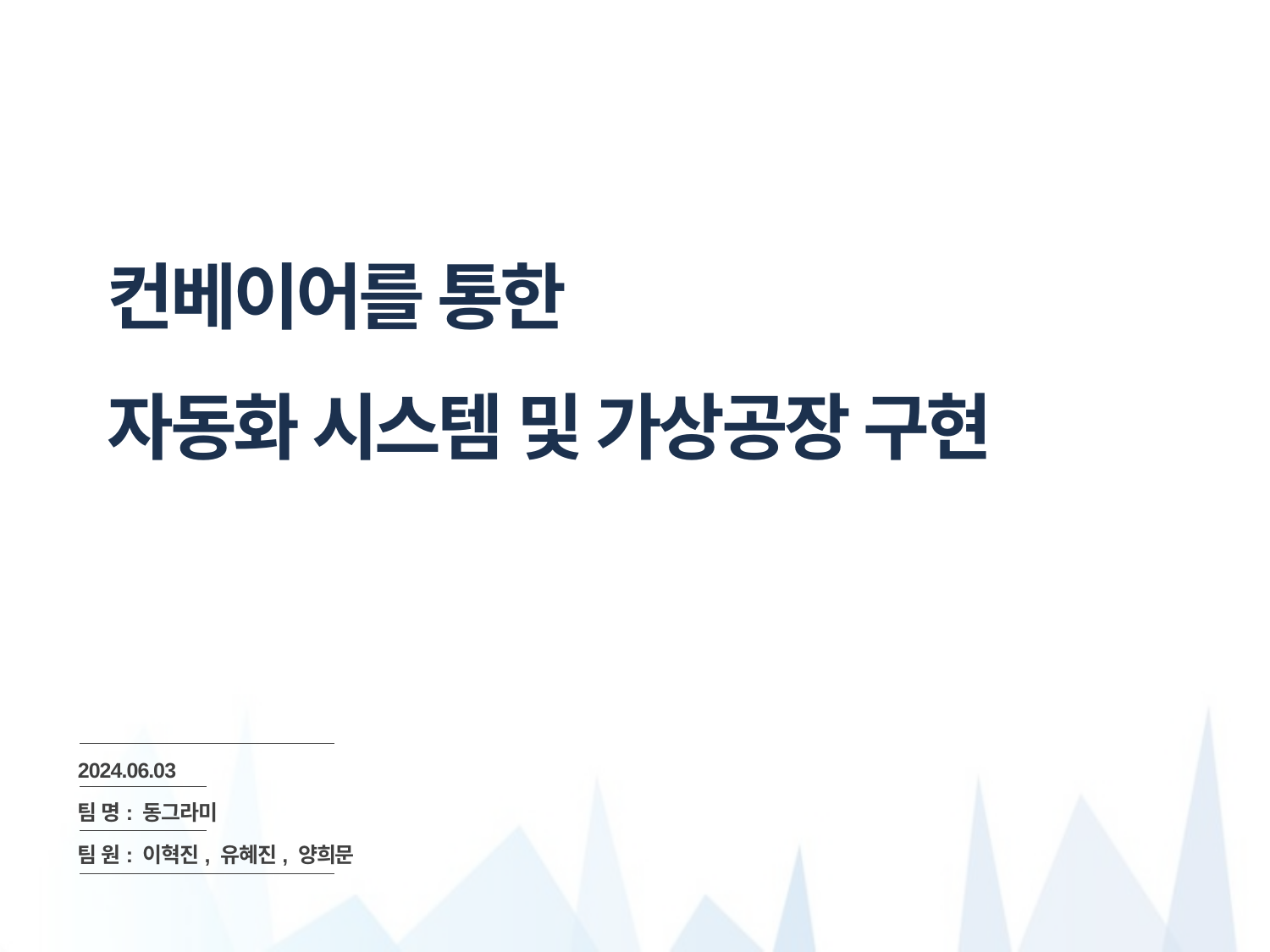

# 컨베이어를 통한 자동화 시스템 및 가상공장 구현
2024.06.03
팀 명: 동그라미
팀 원: 이혁진, 유혜진, 양희문